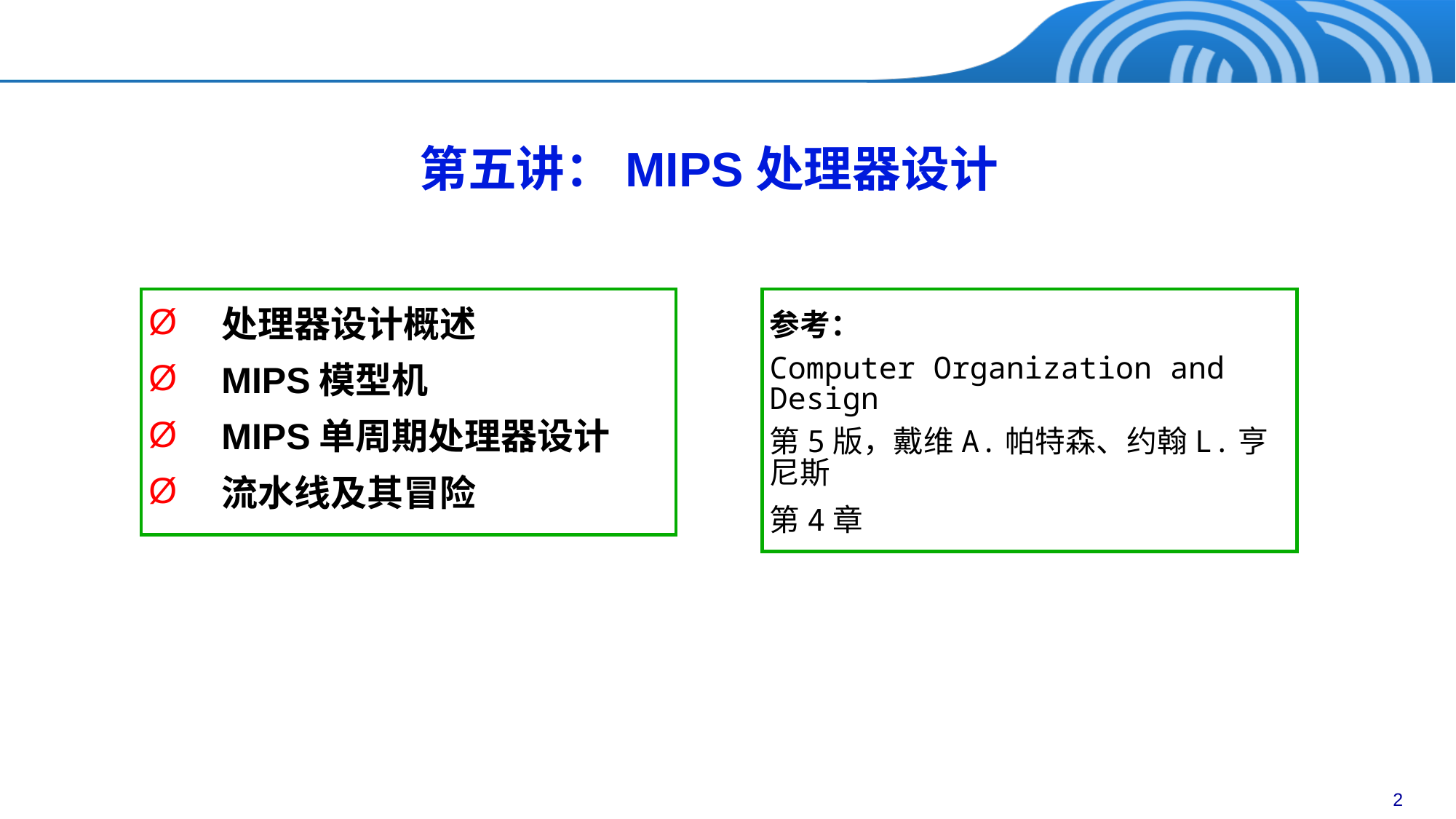

第五讲：MIPS处理器设计
参考：
Computer Organization and Design
第5版，戴维A.帕特森、约翰L.亨尼斯
第4章
处理器设计概述
MIPS模型机
MIPS单周期处理器设计
流水线及其冒险